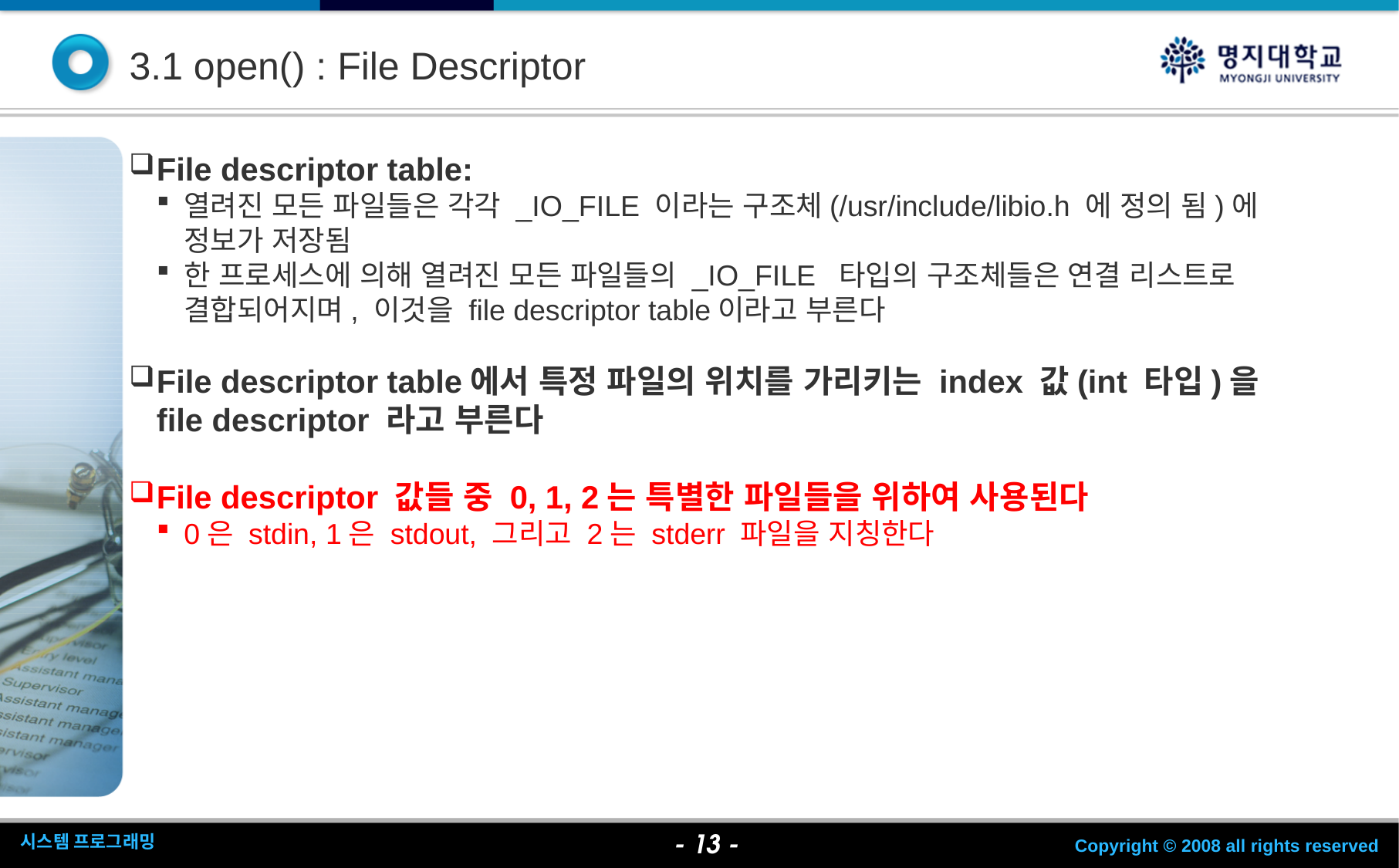

3.1 open() : File Descriptor
File descriptor table:
열려진 모든 파일들은 각각 _IO_FILE 이라는 구조체(/usr/include/libio.h 에 정의 됨)에 정보가 저장됨
한 프로세스에 의해 열려진 모든 파일들의 _IO_FILE  타입의 구조체들은 연결 리스트로 결합되어지며, 이것을 file descriptor table이라고 부른다

File descriptor table에서 특정 파일의 위치를 가리키는 index 값(int 타입)을 file descriptor 라고 부른다

File descriptor 값들 중 0, 1, 2는 특별한 파일들을 위하여 사용된다
0은 stdin, 1은 stdout, 그리고 2는 stderr 파일을 지칭한다
- 13 -